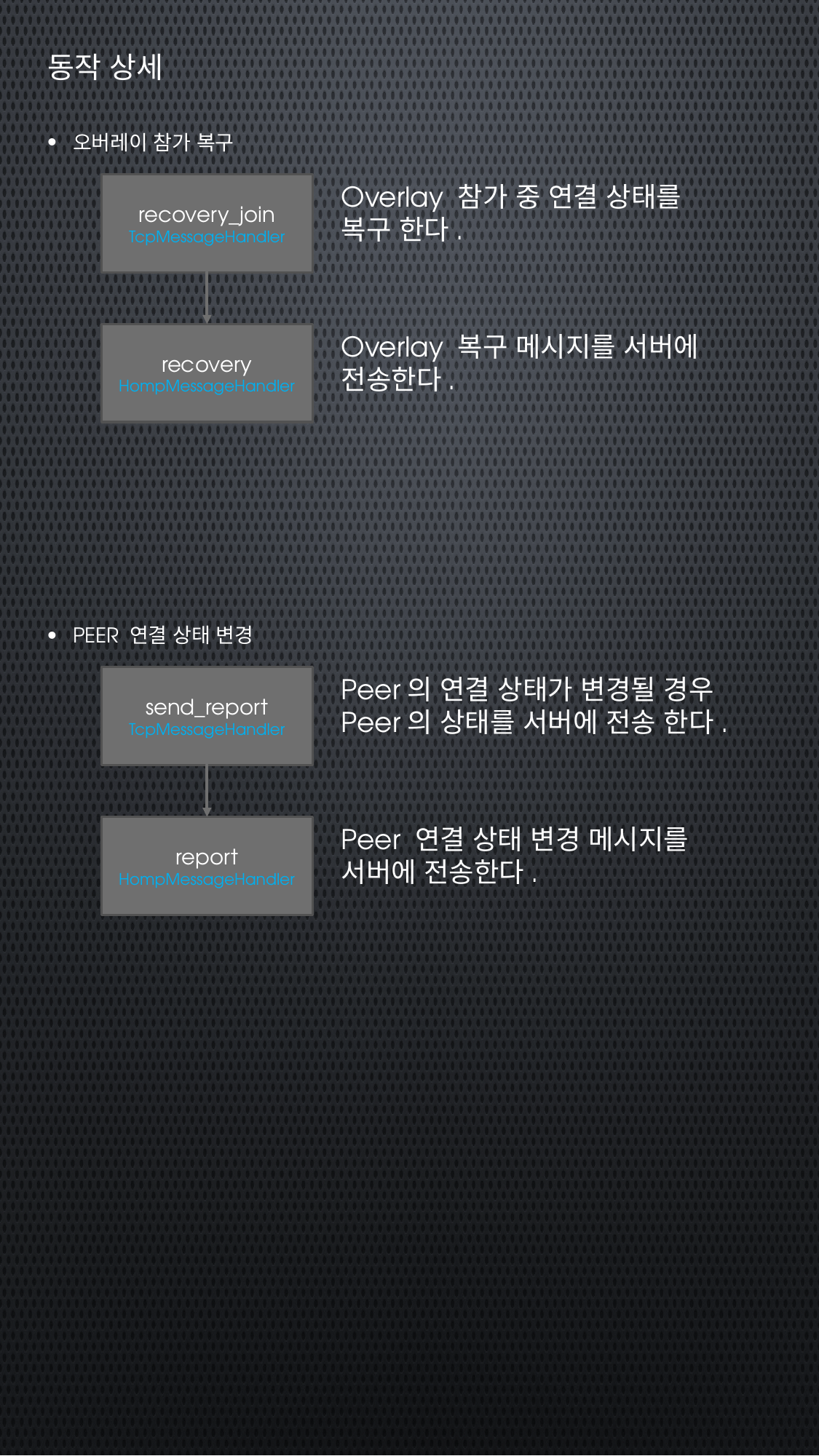

# 동작 상세
오버레이 참가 복구

recovery_join
TcpMessageHandler
Overlay 참가 중 연결 상태를 복구 한다.
recovery
HompMessageHandler
Overlay 복구 메시지를 서버에 전송한다.
Peer 연결 상태 변경

send_report
TcpMessageHandler
Peer의 연결 상태가 변경될 경우 Peer의 상태를 서버에 전송 한다.
report
HompMessageHandler
Peer 연결 상태 변경 메시지를 서버에 전송한다.